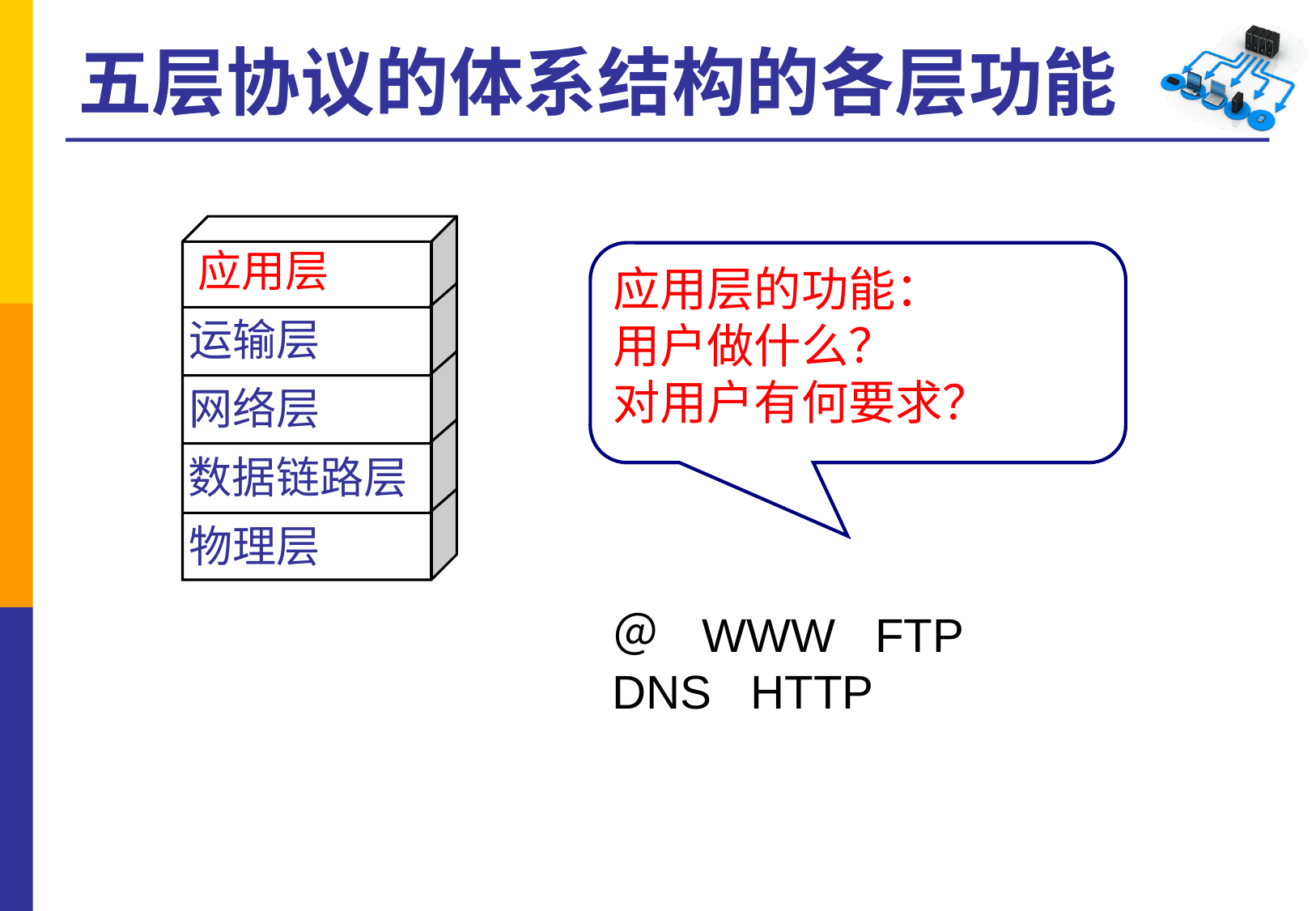

# 五层协议的体系结构的各层功能

应用层
运输层
网络层
数据链路层
物理层
应用层的功能：
用户做什么？
对用户有何要求？

＠   WWW   FTP
DNS   HTTP